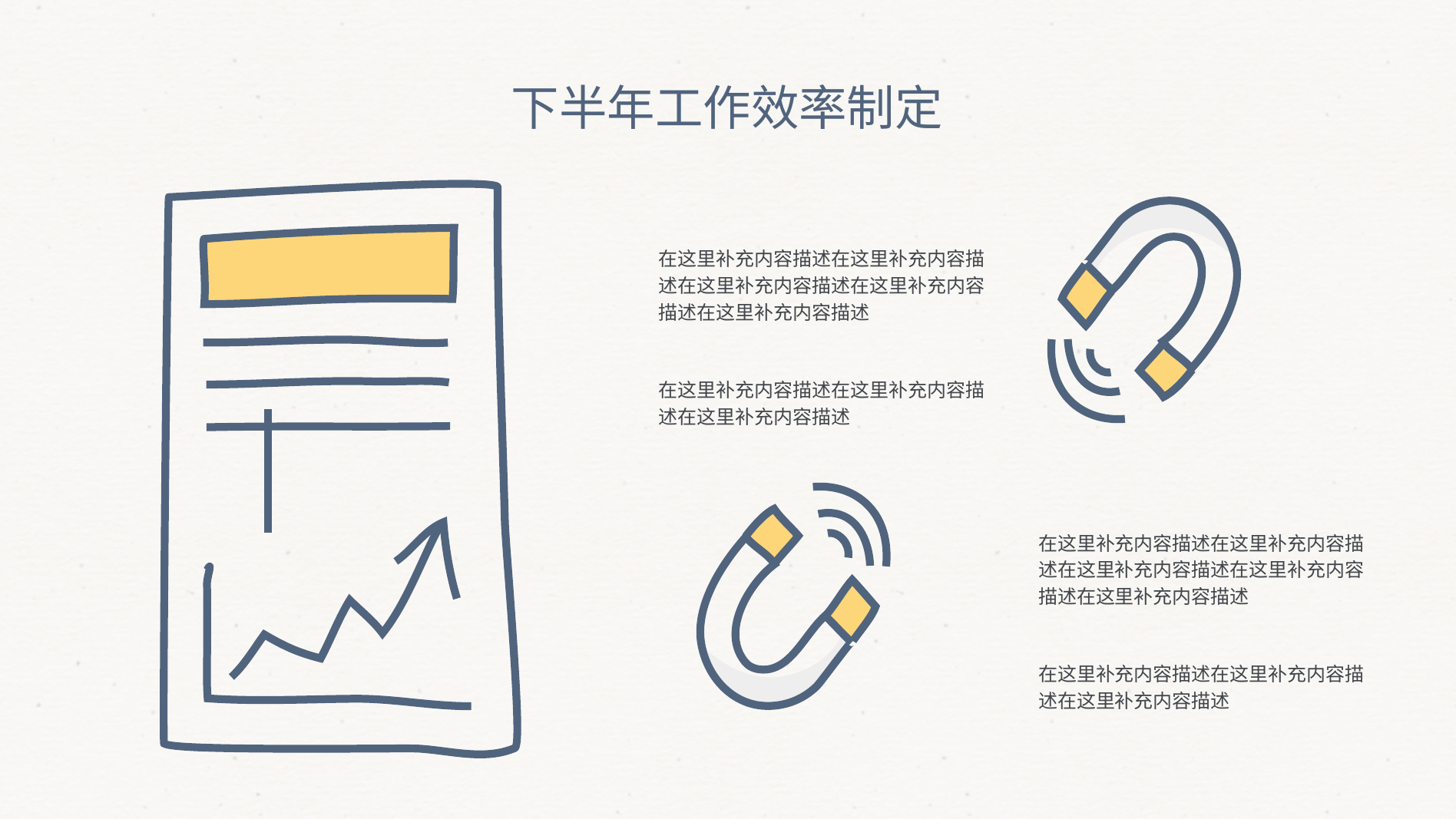

下半年工作效率制定

在这里补充内容描述在这里补充内容描述在这里补充内容描述在这里补充内容描述在这里补充内容描述

在这里补充内容描述在这里补充内容描述在这里补充内容描述

在这里补充内容描述在这里补充内容描述在这里补充内容描述在这里补充内容描述在这里补充内容描述

在这里补充内容描述在这里补充内容描述在这里补充内容描述